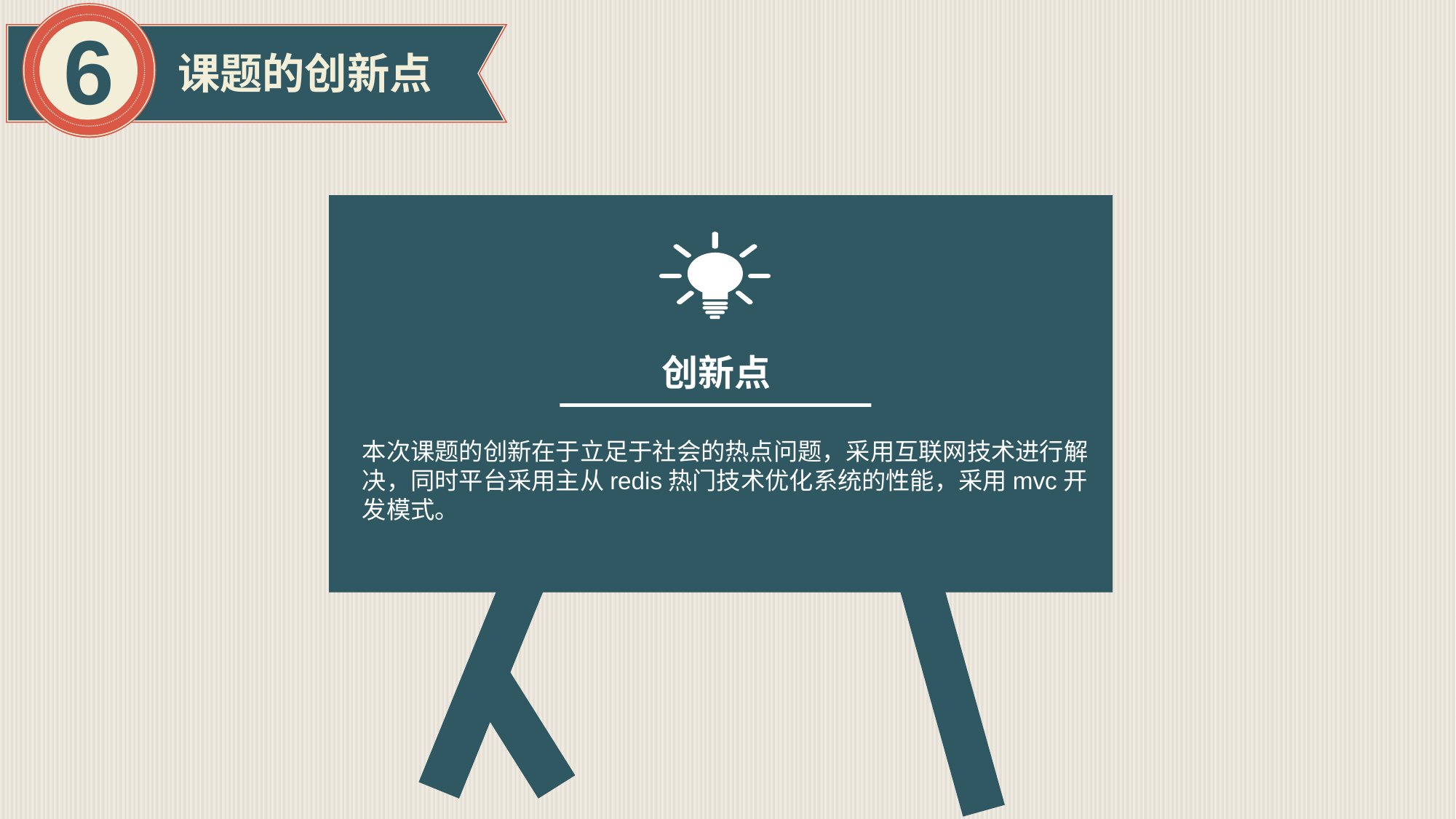

6

课题的创新点

创新点

本次课题的创新在于立足于社会的热点问题，采用互联网技术进行解决，同时平台采用主从redis热门技术优化系统的性能，采用mvc开发模式。